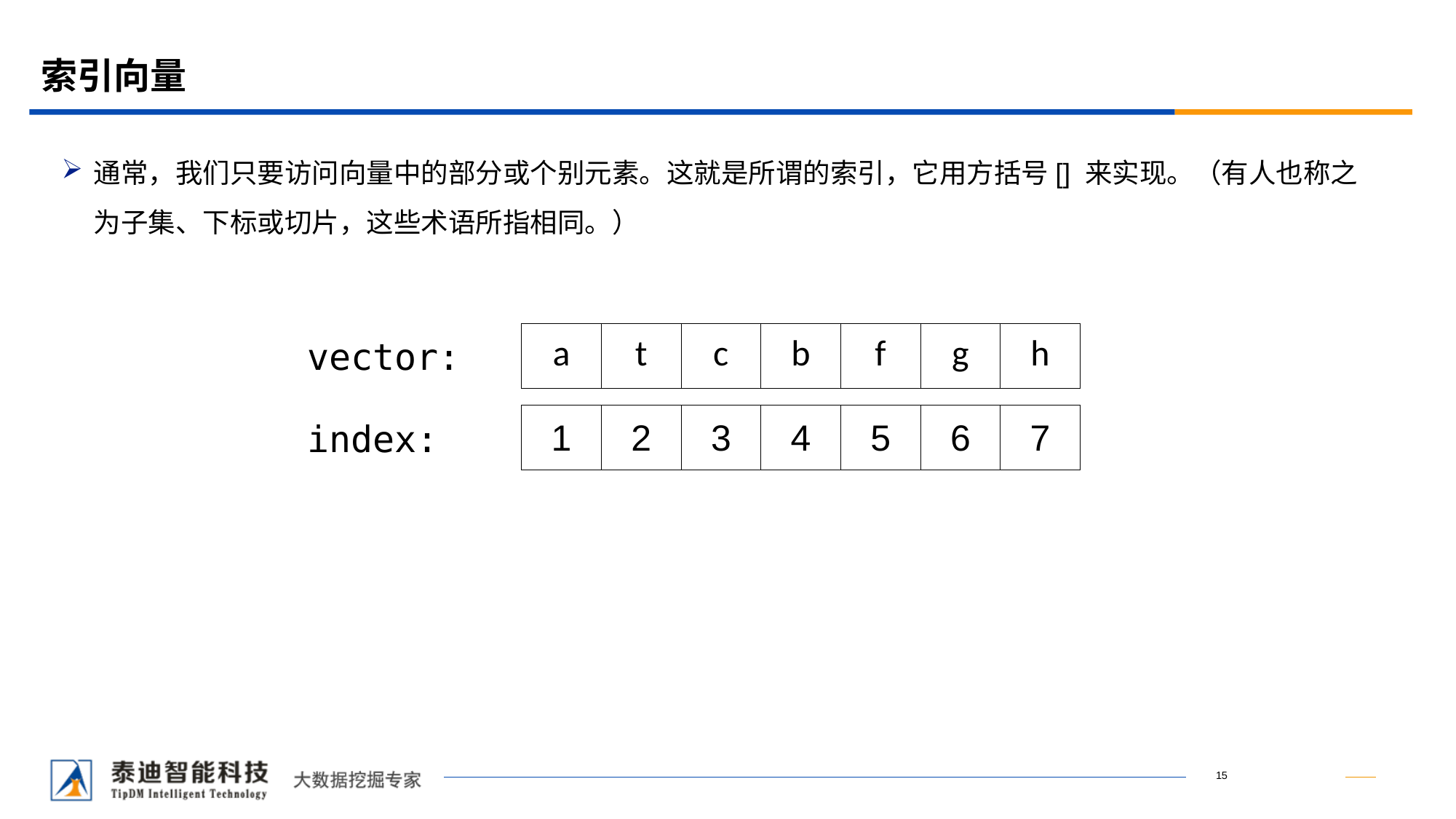

# 索引向量
通常，我们只要访问向量中的部分或个别元素。这就是所谓的索引，它用方括号[] 来实现。（有人也称之为子集、下标或切片，这些术语所指相同。）

| a | t | c | b | f | g | h |
| --- | --- | --- | --- | --- | --- | --- |
vector:
| 1 | 2 | 3 | 4 | 5 | 6 | 7 |
| --- | --- | --- | --- | --- | --- | --- |
index: